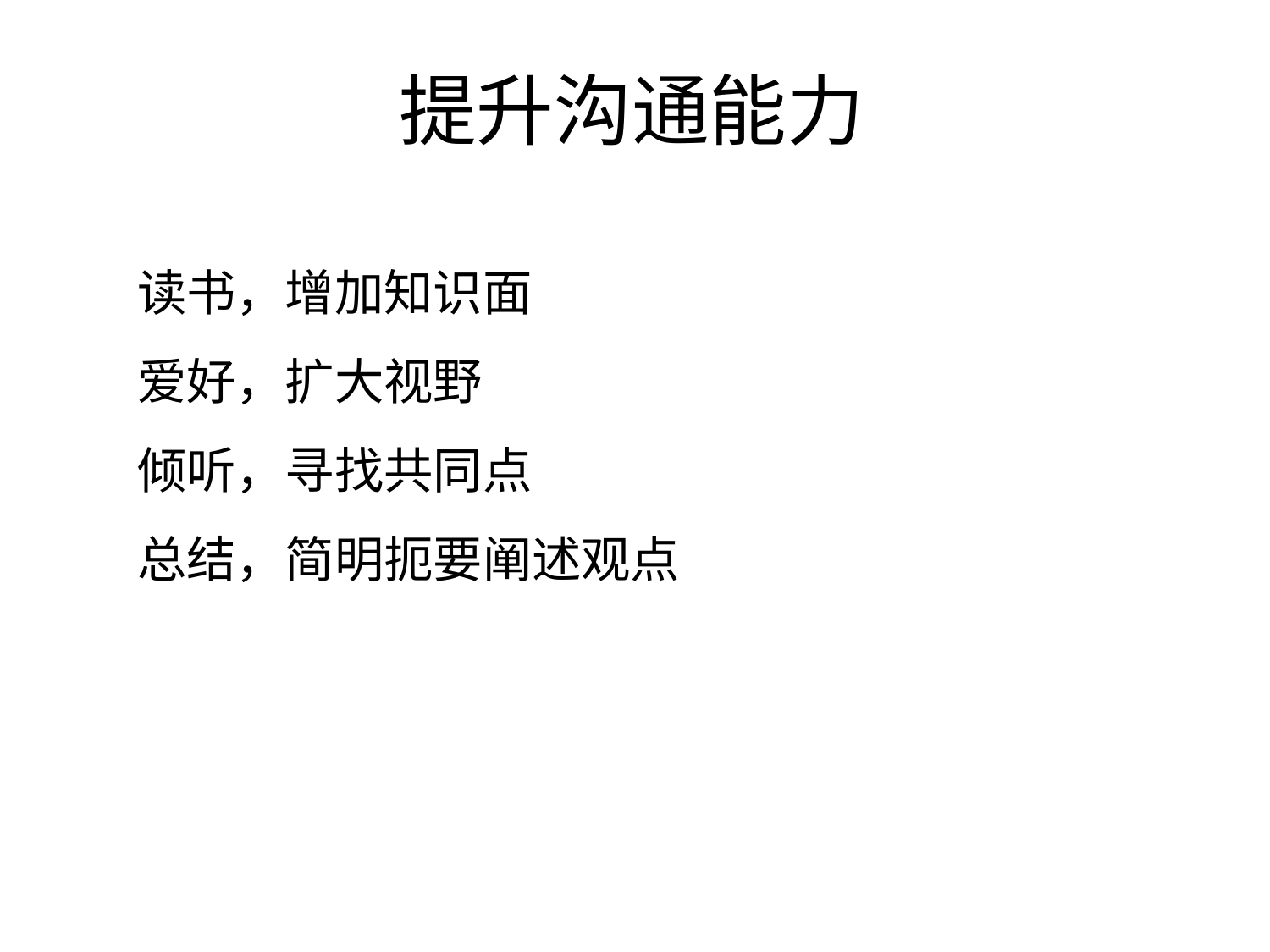

# 提升沟通能力
读书，增加知识面
爱好，扩大视野
倾听，寻找共同点
总结，简明扼要阐述观点